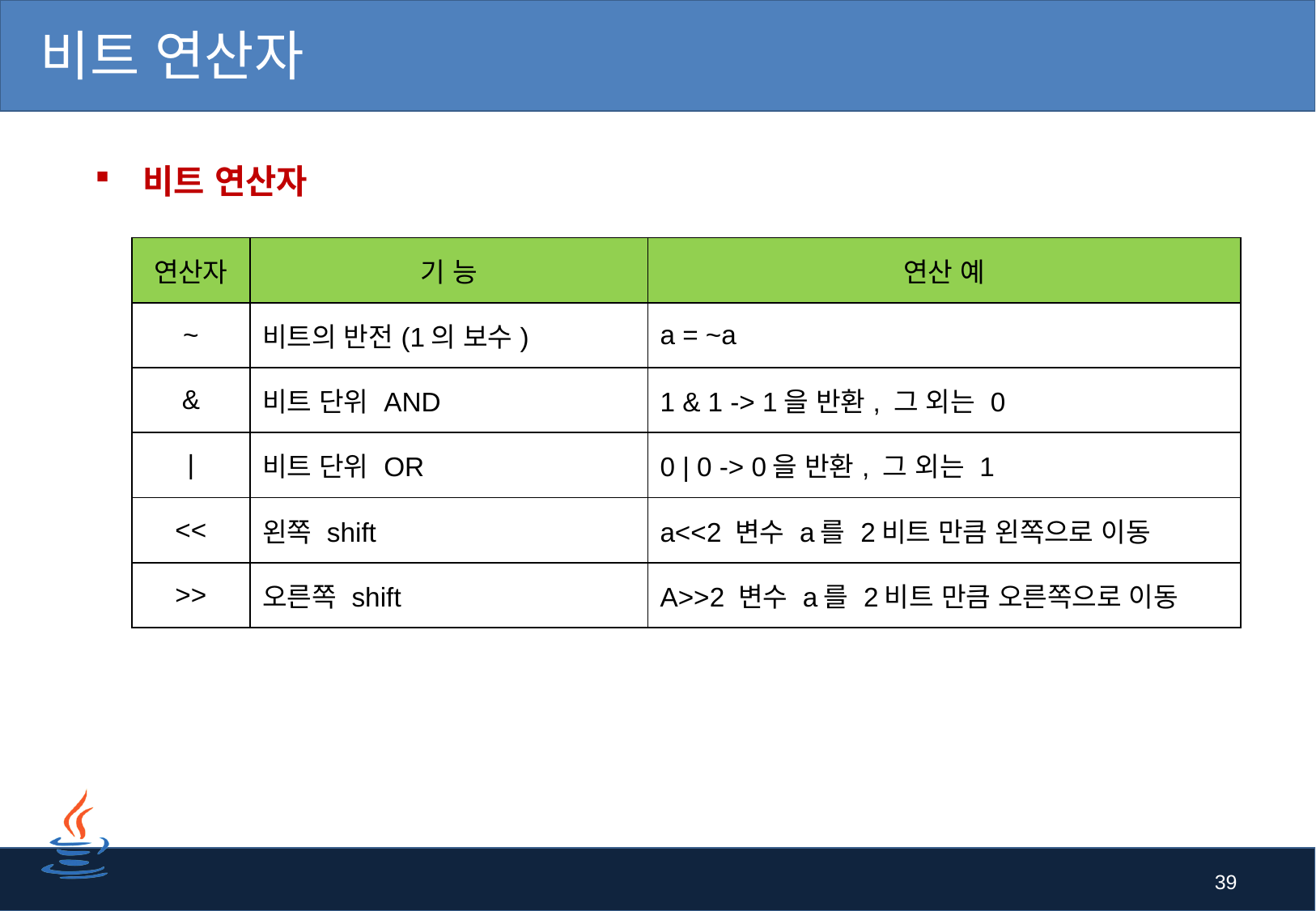

# 비트 연산자
 비트 연산자
| 연산자 | 기 능 | 연산 예 |
| --- | --- | --- |
| ~ | 비트의 반전(1의 보수) | a = ~a |
| & | 비트 단위 AND | 1 & 1 -> 1을 반환, 그 외는 0 |
| | | 비트 단위 OR | 0 | 0 -> 0을 반환, 그 외는 1 |
| << | 왼쪽 shift | a<<2 변수 a를 2비트 만큼 왼쪽으로 이동 |
| >> | 오른쪽 shift | A>>2 변수 a를 2비트 만큼 오른쪽으로 이동 |
39